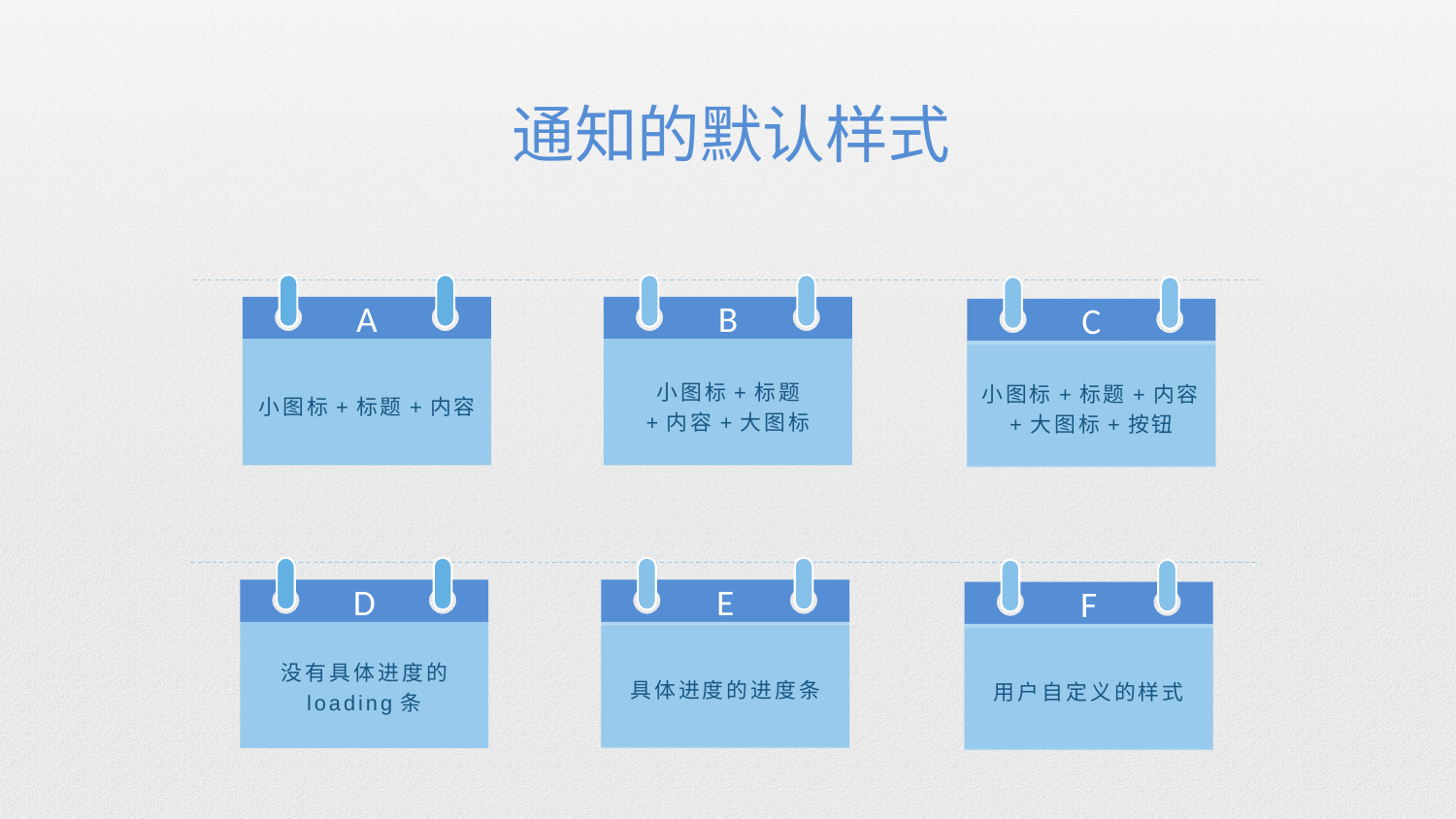

通知的默认样式

A
B
C

小图标+标题+内容
小图标+标题
+内容+大图标
小图标+标题+内容+大图标+按钮

D
E
F

具体进度的进度条

没有具体进度的
loading条

用户自定义的样式